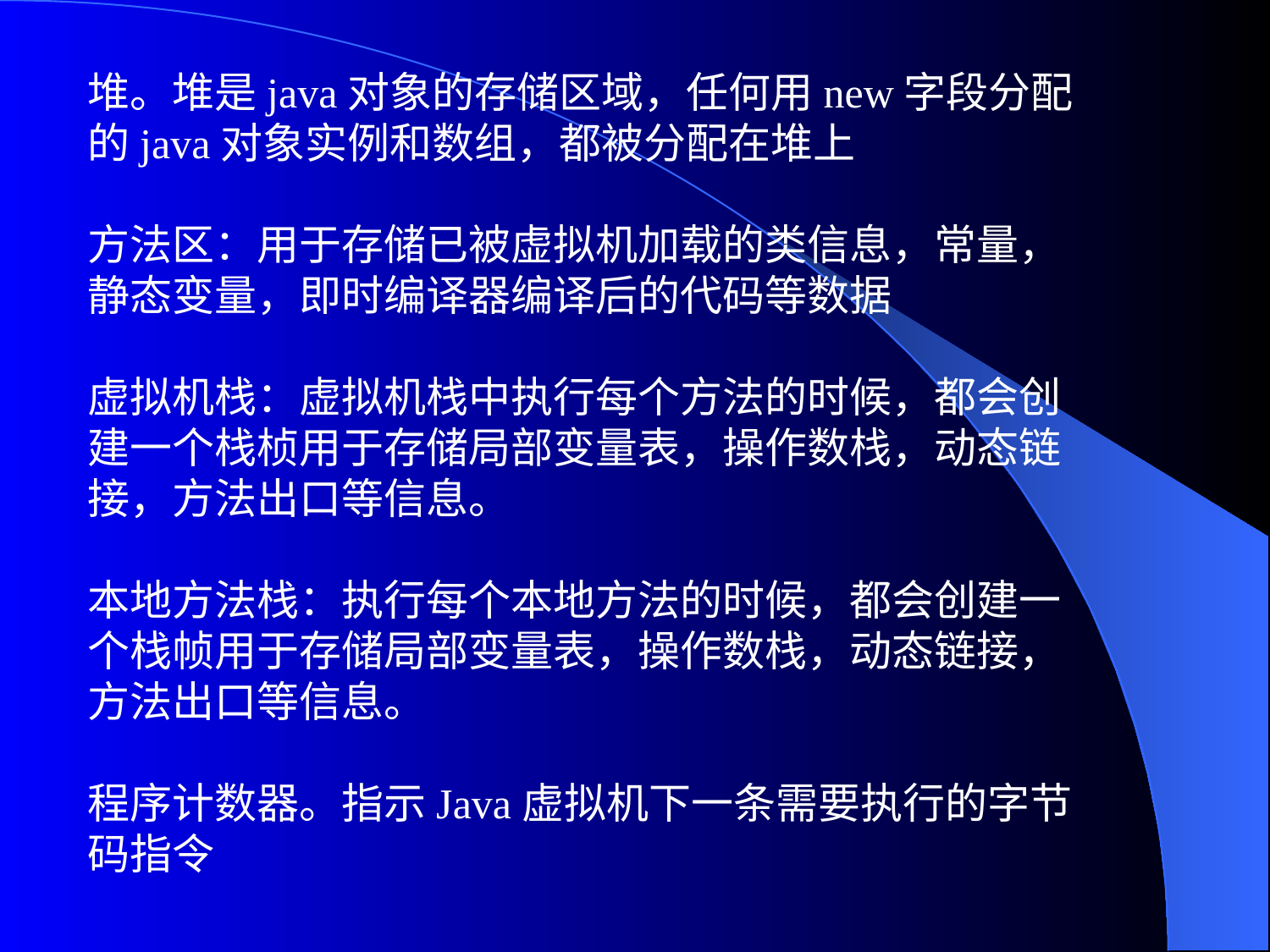

堆。堆是java对象的存储区域，任何用new字段分配的java对象实例和数组，都被分配在堆上

方法区：用于存储已被虚拟机加载的类信息，常量，静态变量，即时编译器编译后的代码等数据

虚拟机栈：虚拟机栈中执行每个方法的时候，都会创建一个栈桢用于存储局部变量表，操作数栈，动态链接，方法出口等信息。

本地方法栈：执行每个本地方法的时候，都会创建一个栈帧用于存储局部变量表，操作数栈，动态链接，方法出口等信息。

程序计数器。指示Java虚拟机下一条需要执行的字节码指令